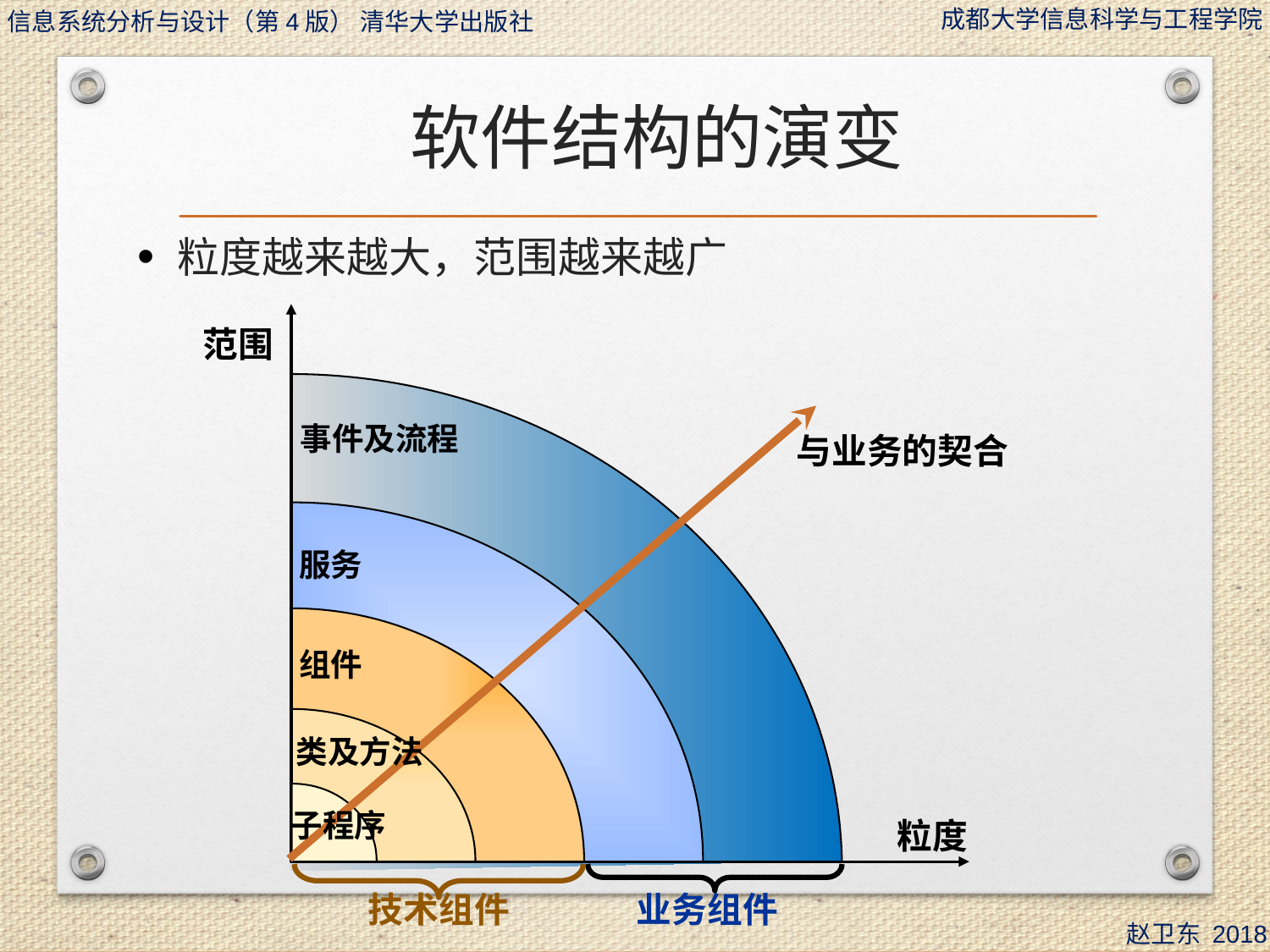

# 软件结构的演变
粒度越来越大，范围越来越广

范围

事件及流程
与业务的契合

服务

组件

类及方法

子程序
粒度
技术组件
业务组件